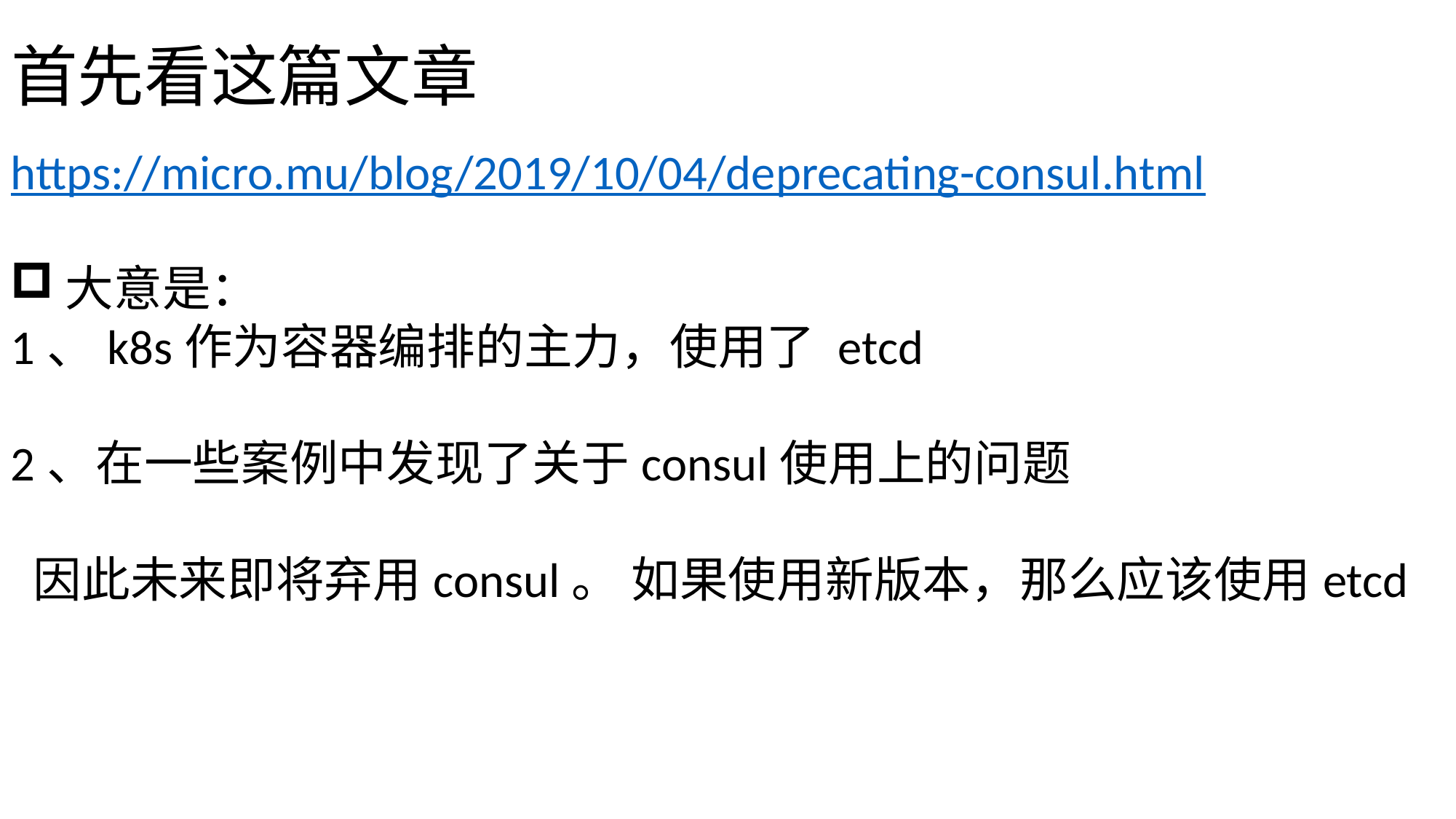

# 首先看这篇文章
https://micro.mu/blog/2019/10/04/deprecating-consul.html

大意是：
1、k8s作为容器编排的主力，使用了 etcd

2、在一些案例中发现了关于consul使用上的问题

 因此未来即将弃用consul。 如果使用新版本，那么应该使用etcd